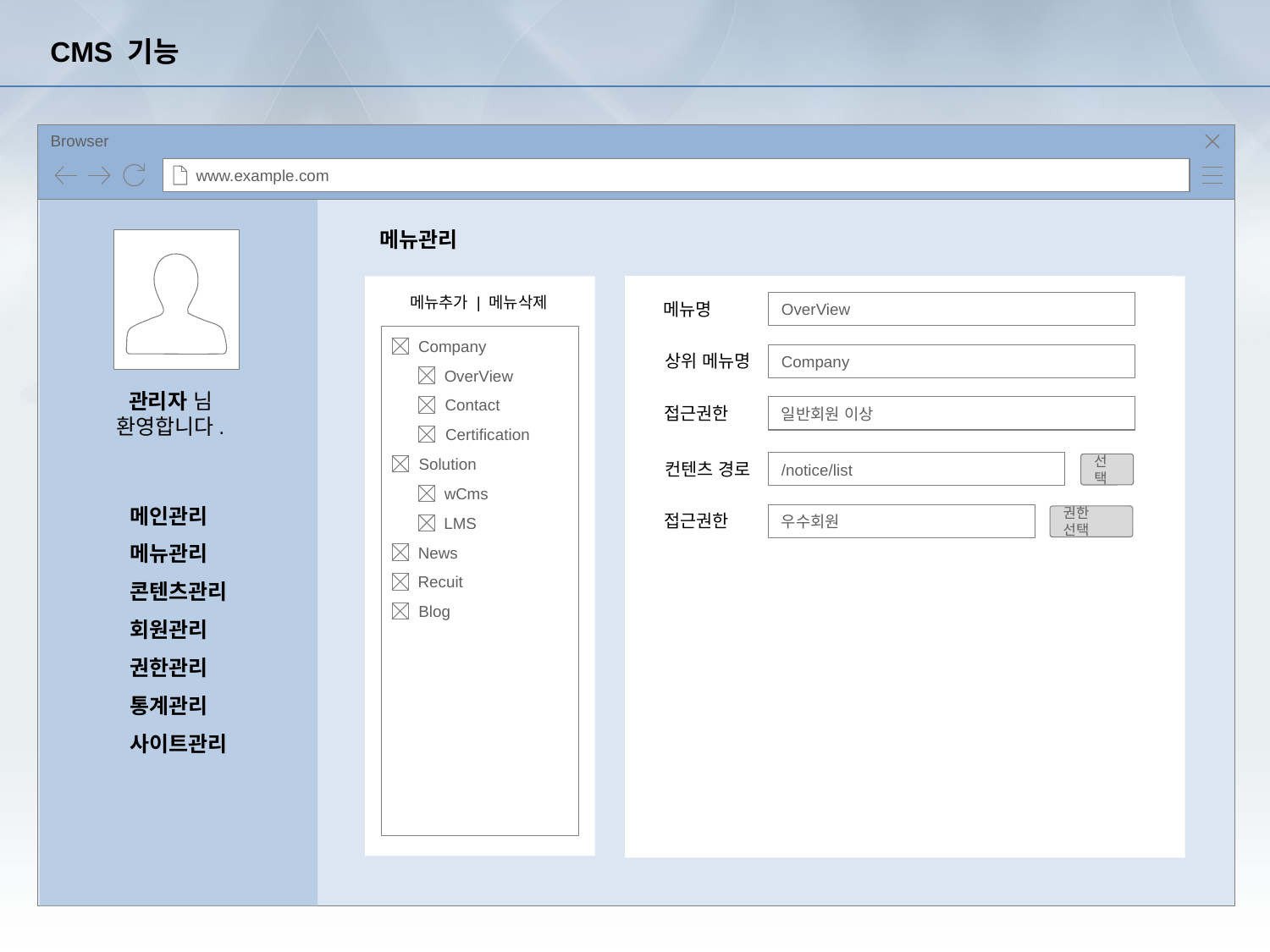

# CMS 기능

메뉴관리

메뉴추가 | 메뉴삭제
메뉴명
OverView

Company

OverView

Contact

Certification

Solution

wCms

LMS

News

Recuit

Blog

상위 메뉴명
Company
관리자 님
환영합니다.
접근권한
일반회원 이상

컨텐츠 경로
/notice/list
선택
메인관리
메뉴관리
콘텐츠관리
회원관리
권한관리
통계관리
사이트관리

접근권한
우수회원
권한 선택